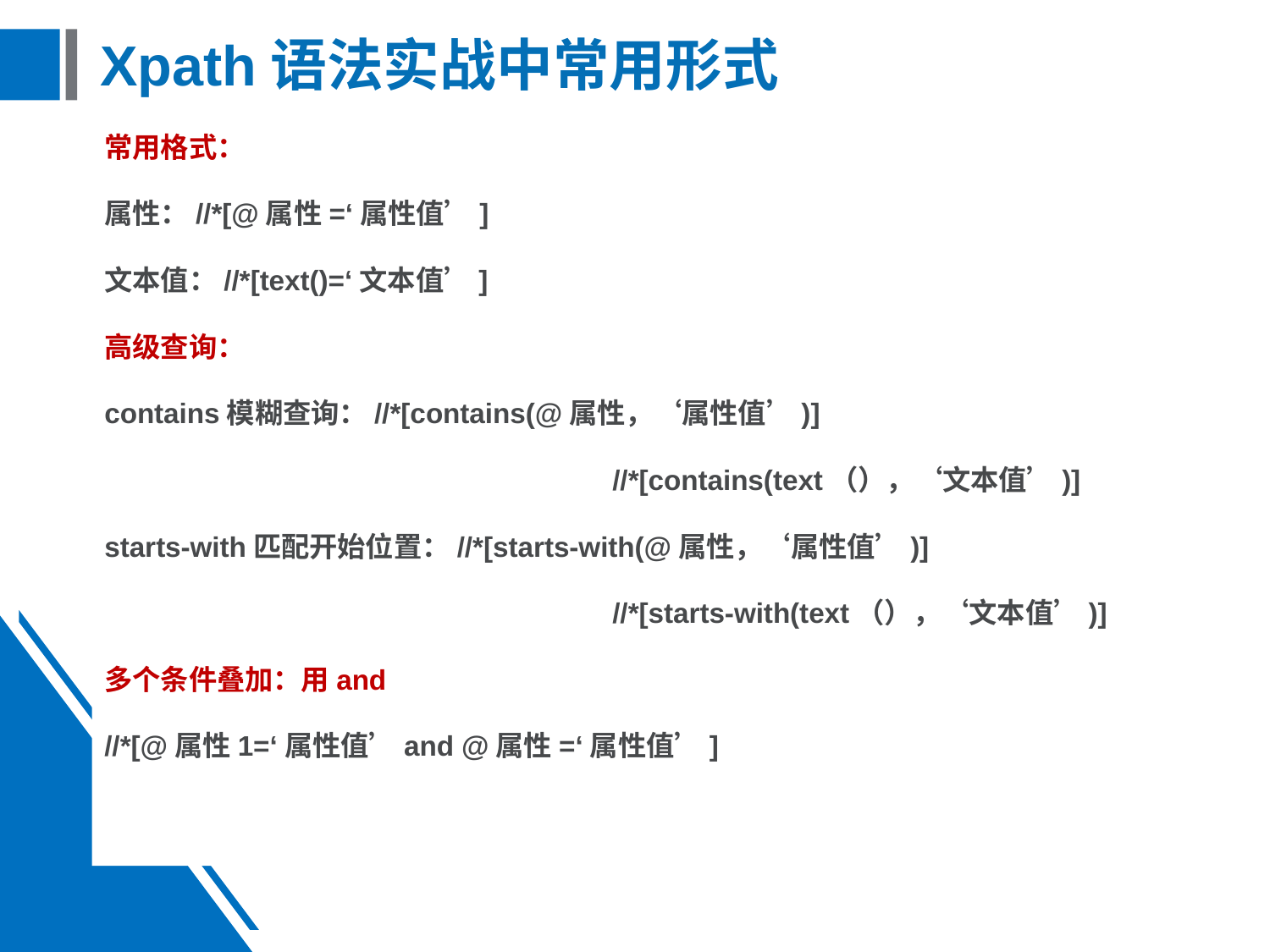

# Xpath语法实战中常用形式
常用格式：
属性：//*[@属性=‘属性值’]
文本值：//*[text()=‘文本值’]
高级查询：
contains模糊查询：//*[contains(@属性，‘属性值’)]
				//*[contains(text（），‘文本值’)]
starts-with匹配开始位置：//*[starts-with(@属性，‘属性值’)]
				//*[starts-with(text（），‘文本值’)]
多个条件叠加：用and
//*[@属性1=‘属性值’and @属性=‘属性值’]

9